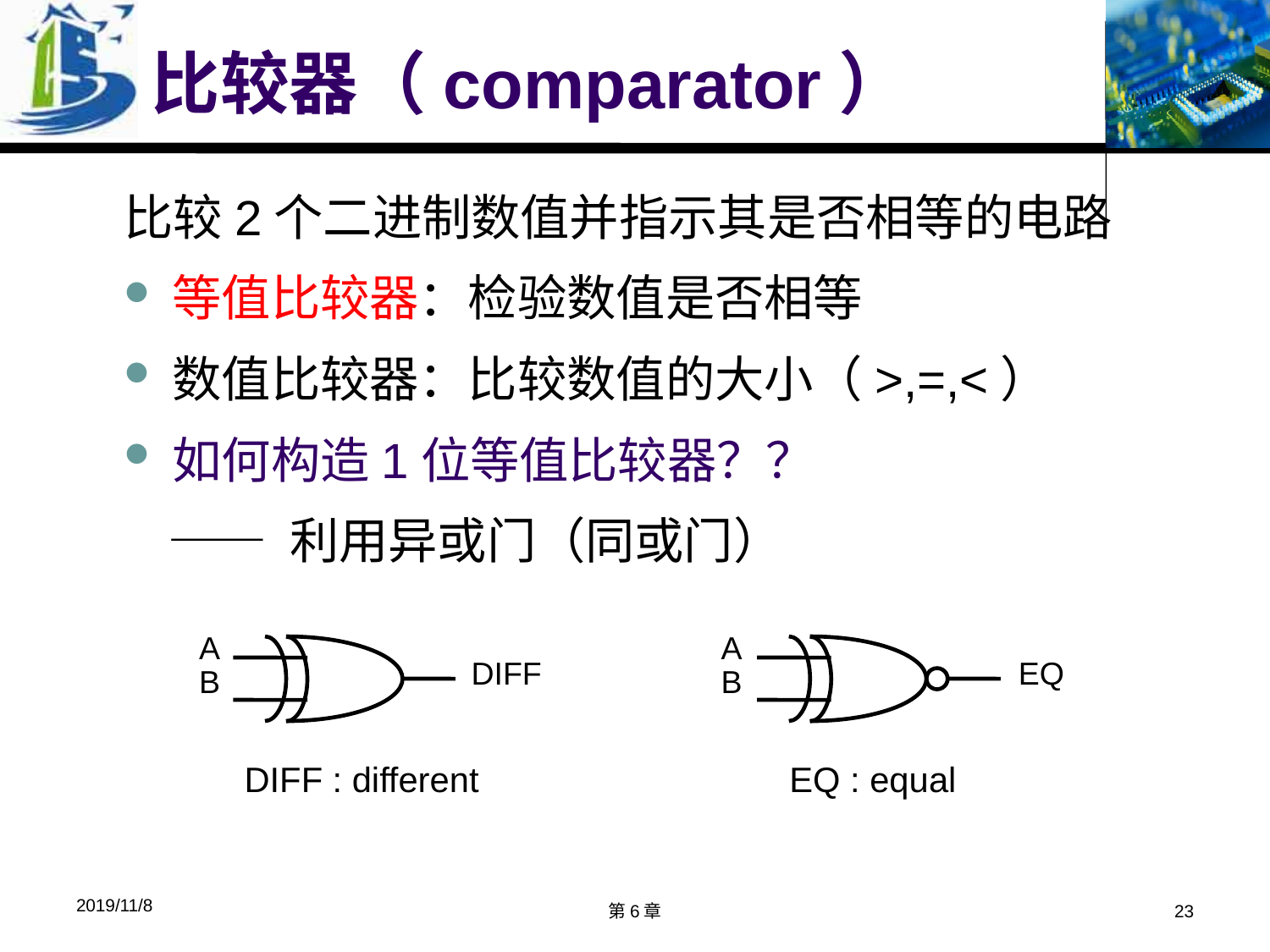

# 比较器（comparator）
比较2个二进制数值并指示其是否相等的电路
等值比较器：检验数值是否相等
数值比较器：比较数值的大小（>,=,<）
如何构造1位等值比较器？？
    —— 利用异或门（同或门）
A
B

DIFF
A
B

EQ

DIFF : different
EQ : equal
2019/11/8
第6章
23